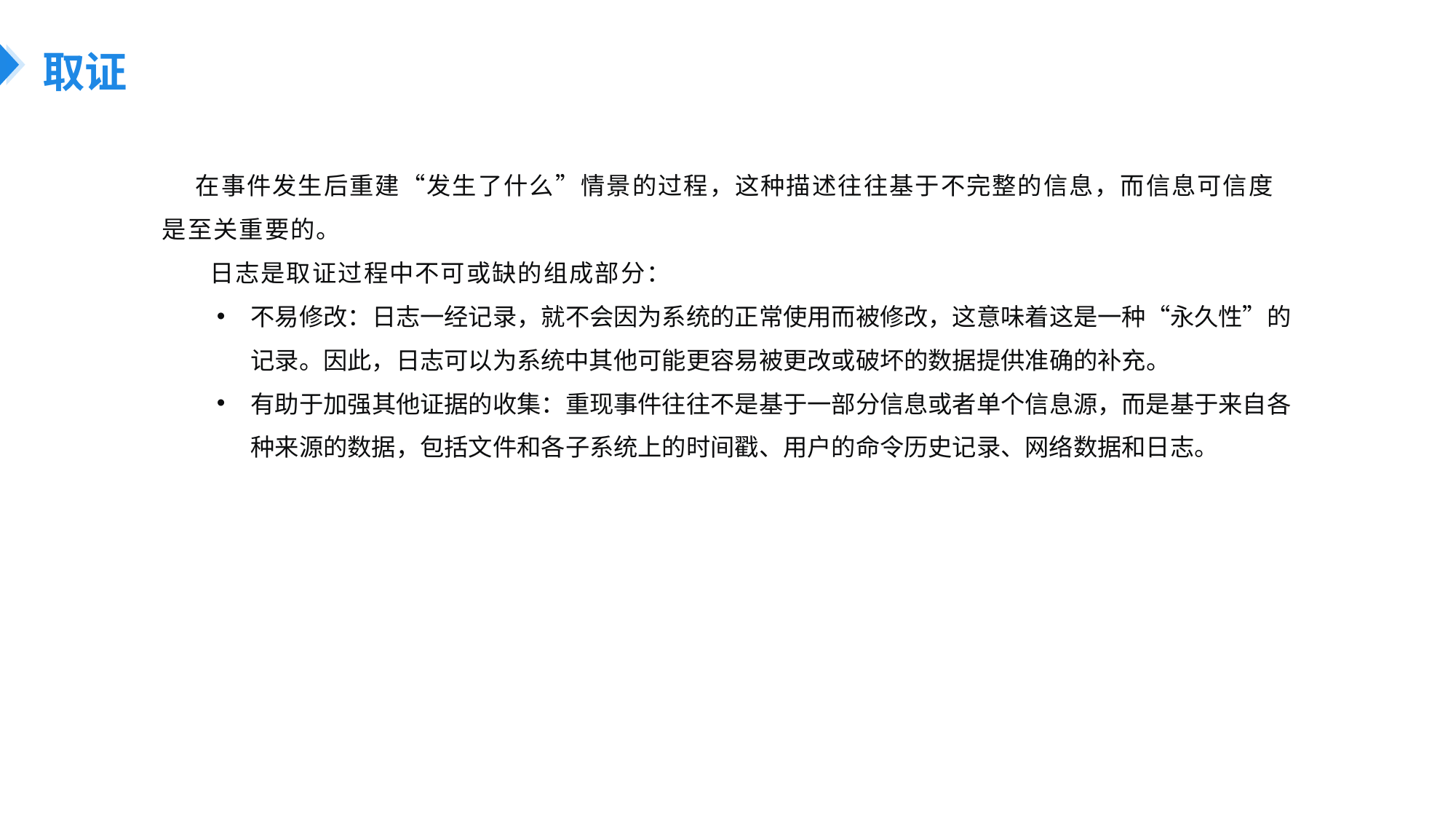

# 取证
    在事件发生后重建“发生了什么”情景的过程，这种描述往往基于不完整的信息，而信息可信度是至关重要的。
      日志是取证过程中不可或缺的组成部分：
不易修改：日志一经记录，就不会因为系统的正常使用而被修改，这意味着这是一种“永久性”的记录。因此，日志可以为系统中其他可能更容易被更改或破坏的数据提供准确的补充。
有助于加强其他证据的收集：重现事件往往不是基于一部分信息或者单个信息源，而是基于来自各种来源的数据，包括文件和各子系统上的时间戳、用户的命令历史记录、网络数据和日志。